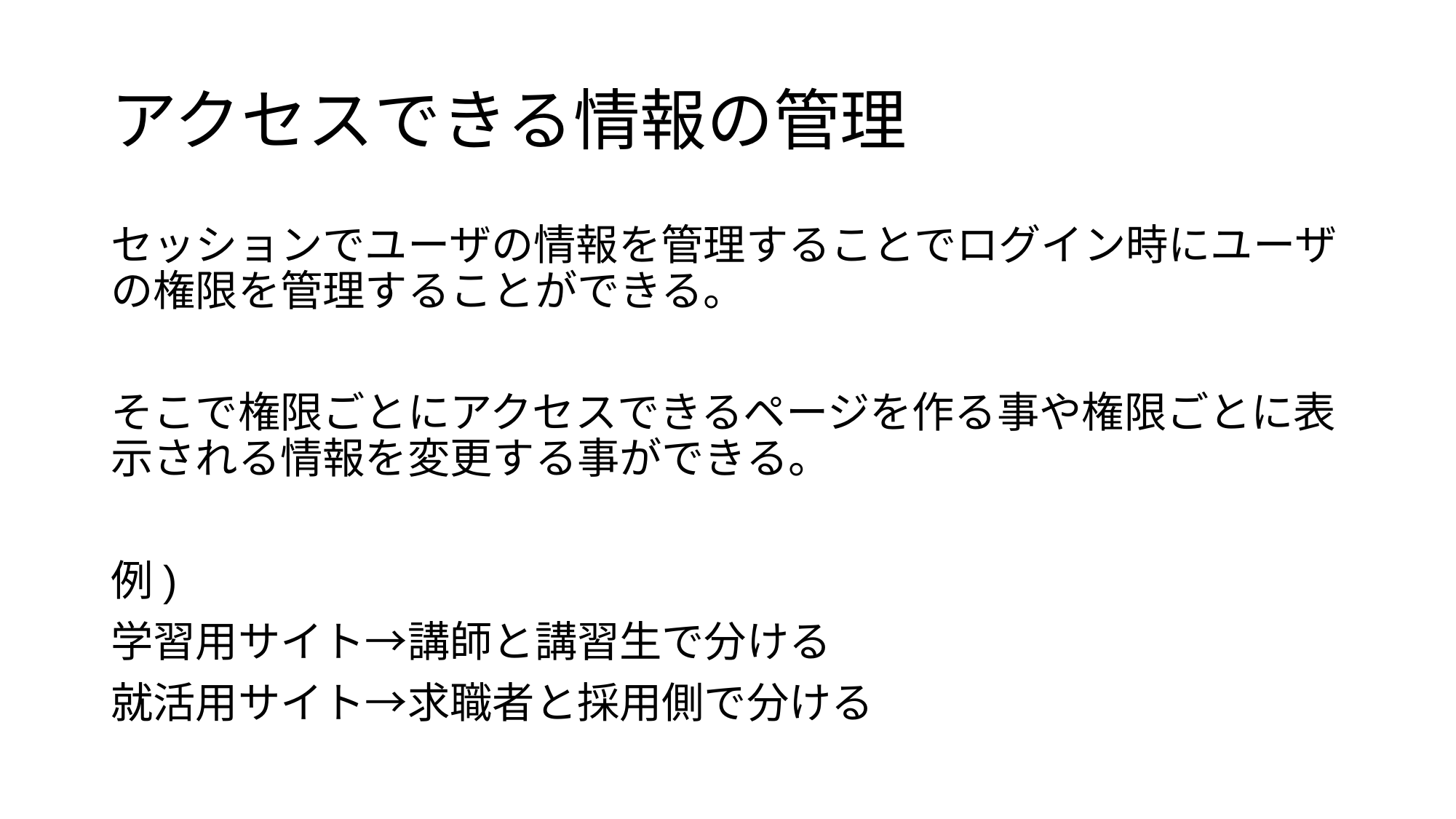

# アクセスできる情報の管理
セッションでユーザの情報を管理することでログイン時にユーザの権限を管理することができる。

そこで権限ごとにアクセスできるページを作る事や権限ごとに表示される情報を変更する事ができる。

例)
学習用サイト→講師と講習生で分ける
就活用サイト→求職者と採用側で分ける